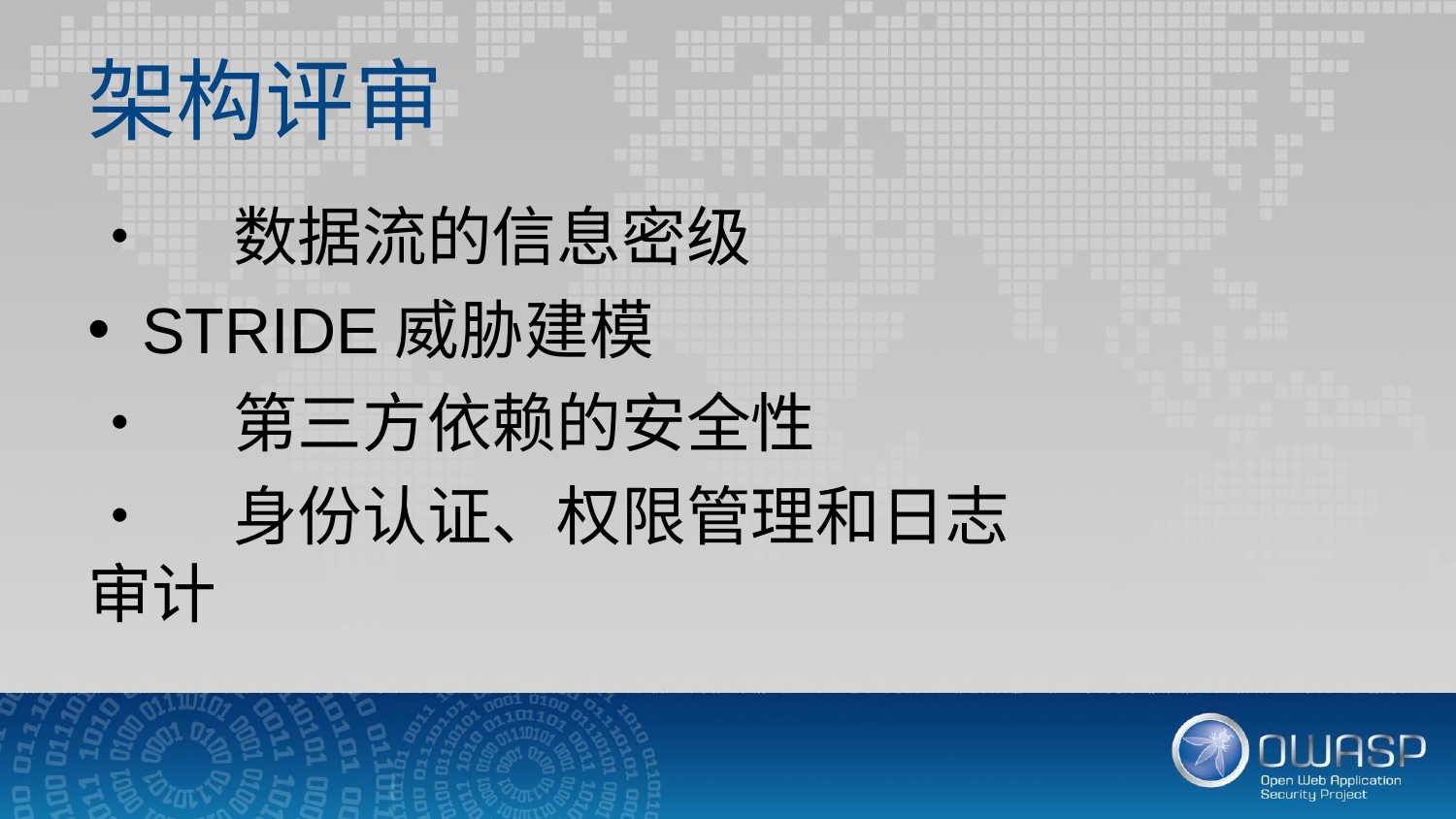

# 架构评审
•	数据流的信息密级
STRIDE威胁建模
•	第三方依赖的安全性
•	身份认证、权限管理和日志审计